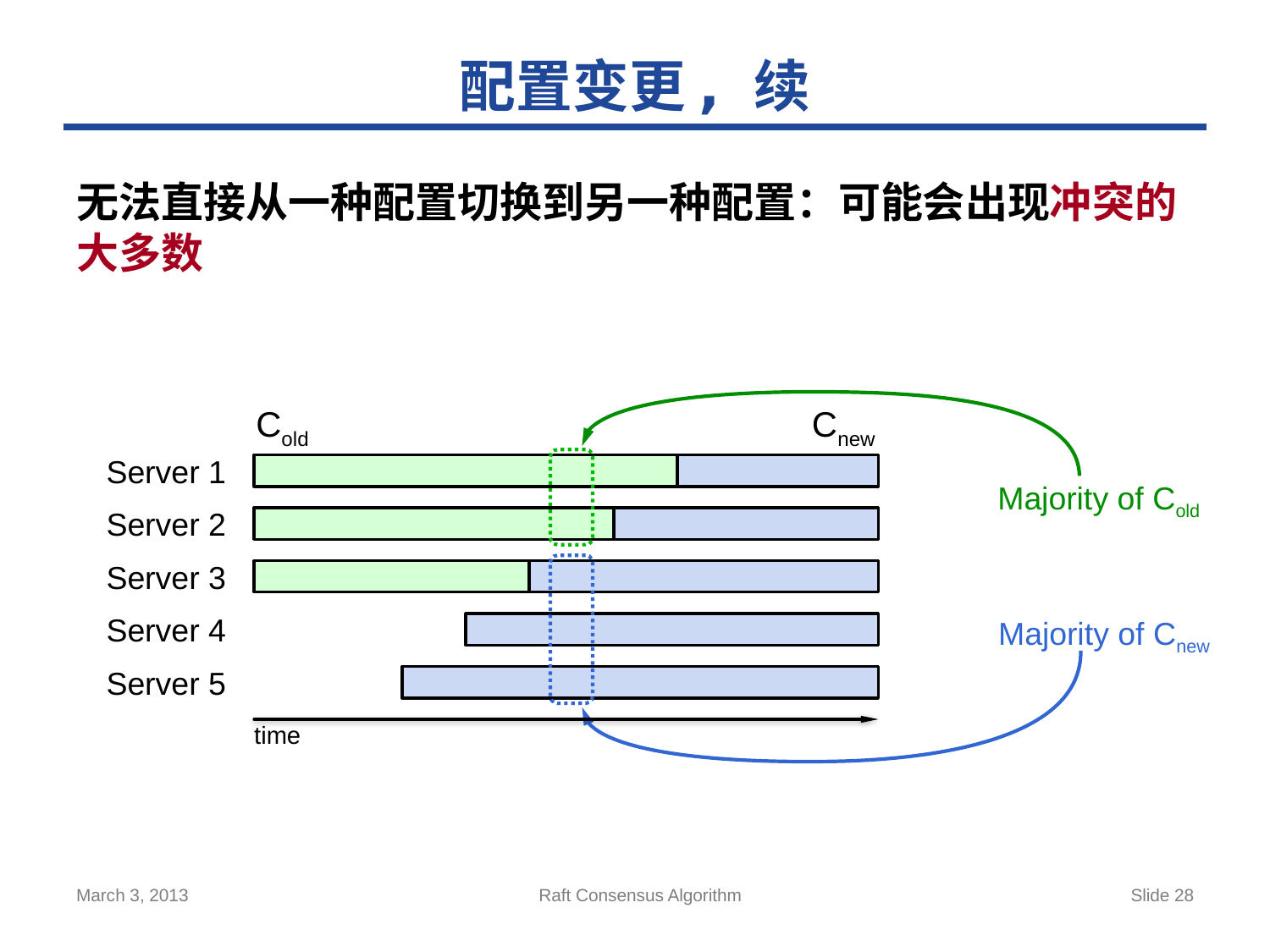

# 配置变更, 续
无法直接从一种配置切换到另一种配置：可能会出现冲突的大多数

Cold
Cnew

Server 1

Majority of Cold
Server 2

Server 3

Server 4

Majority of Cnew

Server 5

time
March 3, 2013
Raft Consensus Algorithm
Slide 28